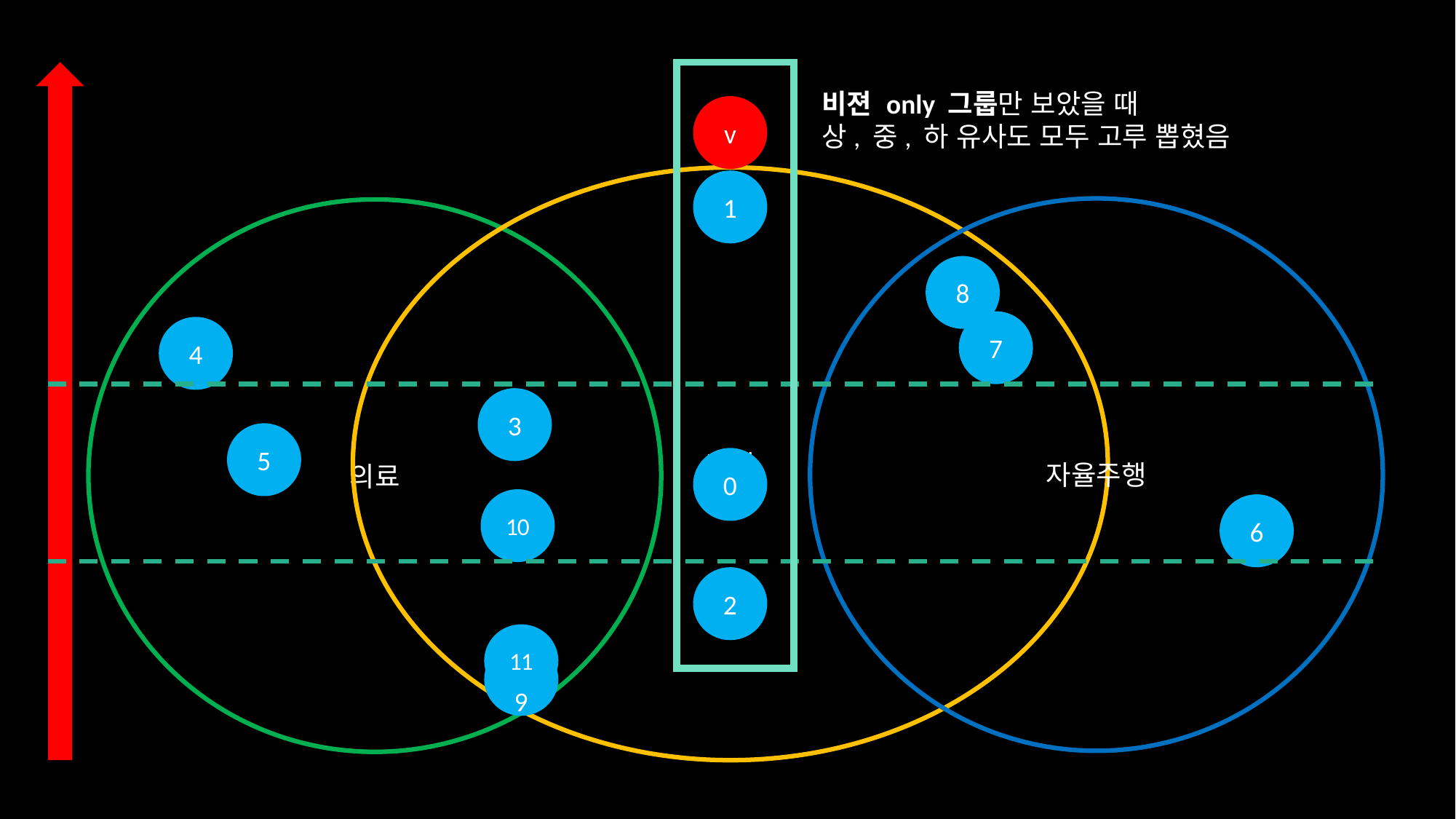

비젼 only 그룹만 보았을 때
상, 중, 하 유사도 모두 고루 뽑혔음
v
비젼
1
자율주행
의료
8
7
4
3
5
0
10
6
2
11
9
9